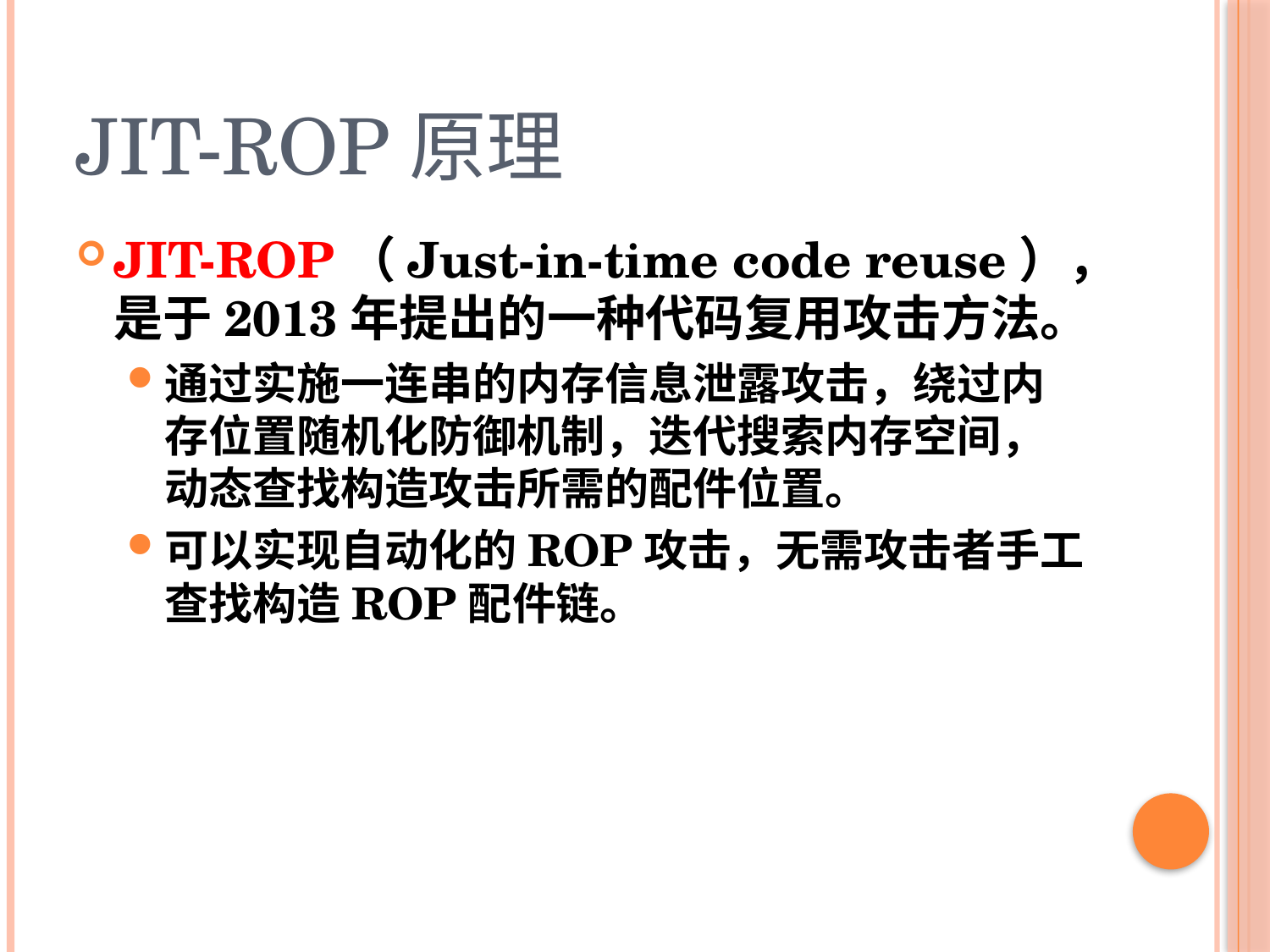

# JIT-ROP原理
JIT-ROP（Just-in-time code reuse），是于2013年提出的一种代码复用攻击方法。
通过实施一连串的内存信息泄露攻击，绕过内存位置随机化防御机制，迭代搜索内存空间，动态查找构造攻击所需的配件位置。
可以实现自动化的ROP攻击，无需攻击者手工查找构造ROP配件链。